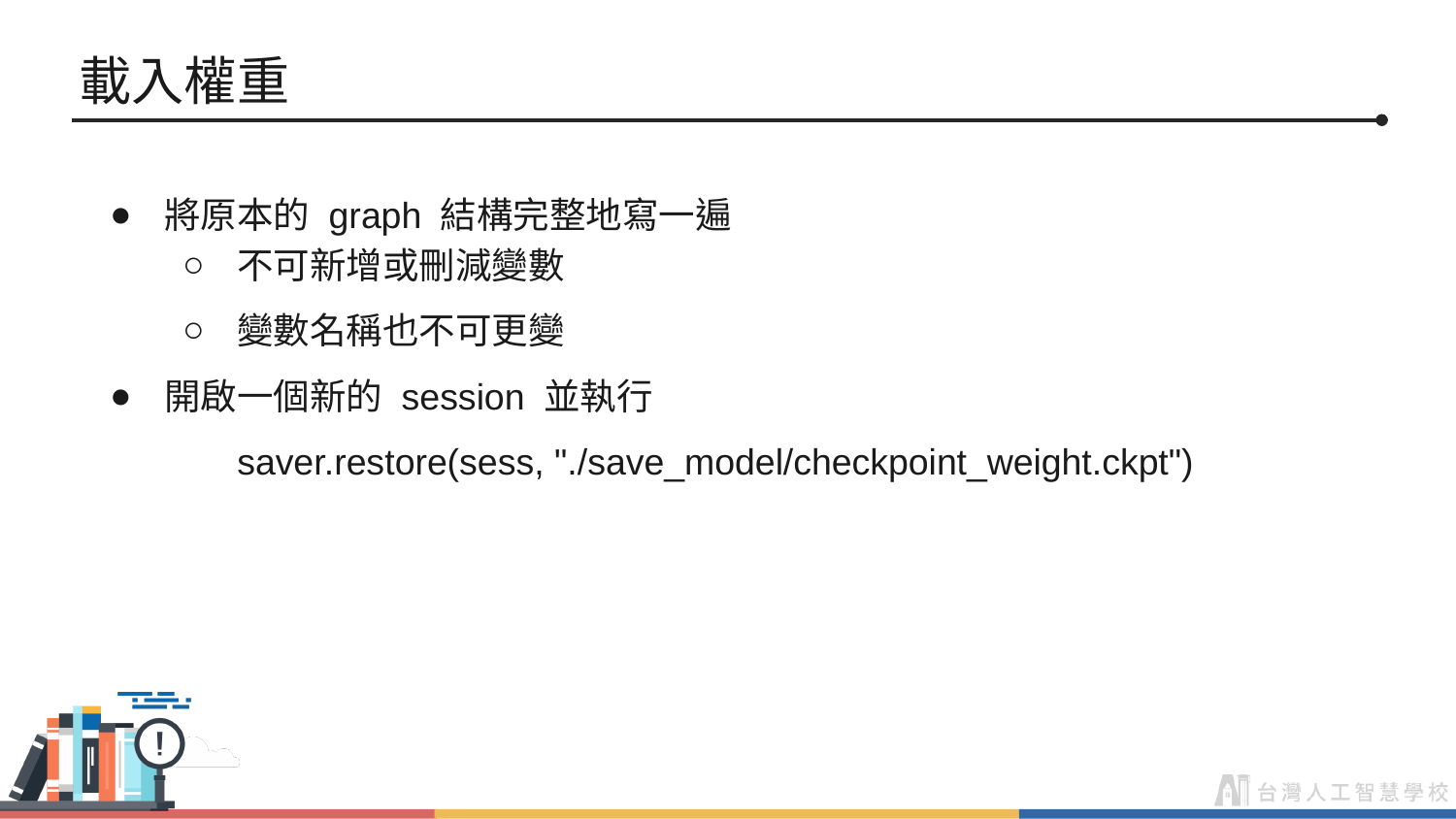

# 載入權重
將原本的 graph 結構完整地寫一遍
不可新增或刪減變數
變數名稱也不可更變
開啟一個新的 session 並執行
	saver.restore(sess, "./save_model/checkpoint_weight.ckpt")